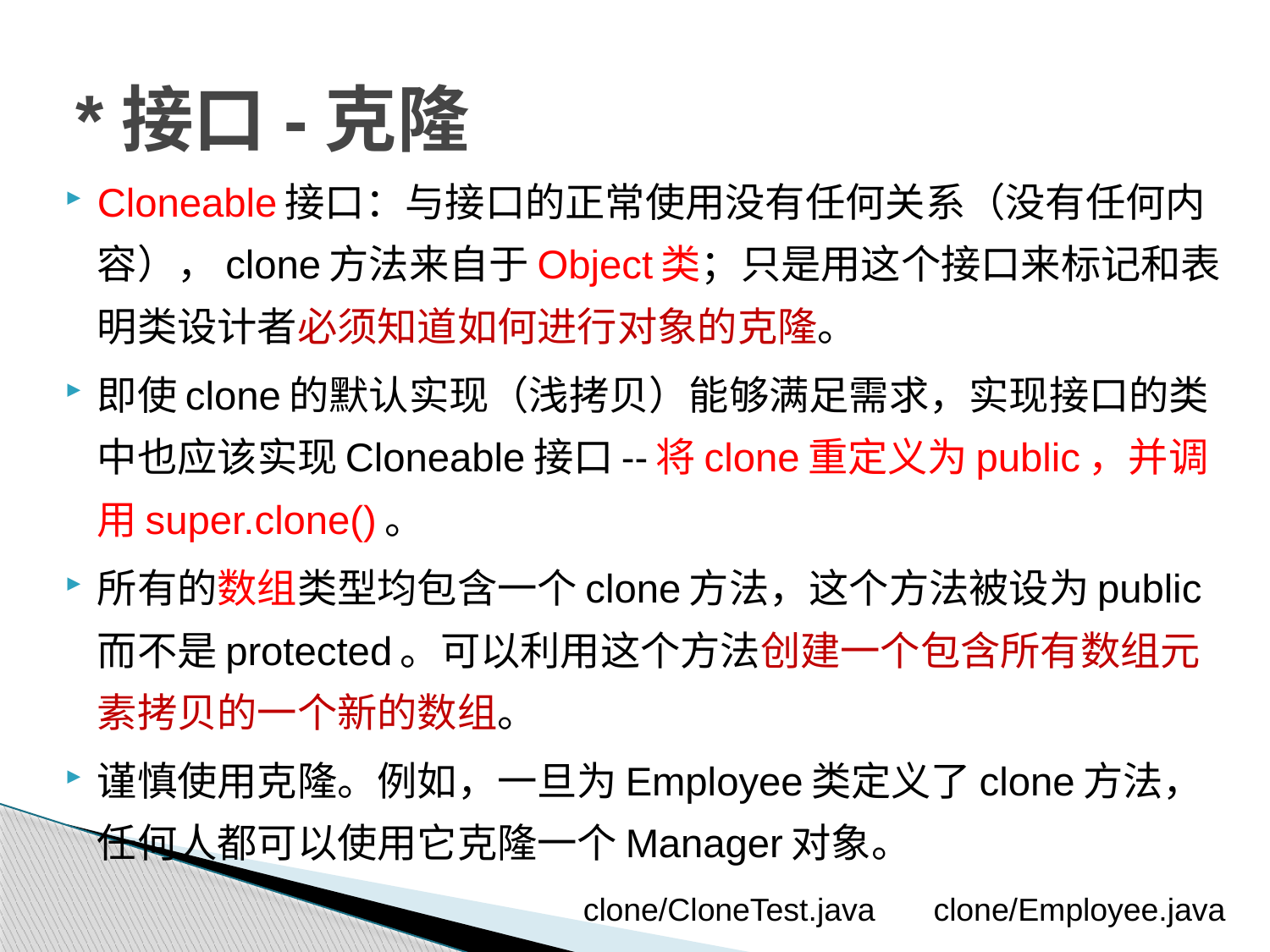

# *接口-克隆
Cloneable接口：与接口的正常使用没有任何关系（没有任何内容），clone方法来自于Object类；只是用这个接口来标记和表明类设计者必须知道如何进行对象的克隆。
即使clone的默认实现（浅拷贝）能够满足需求，实现接口的类中也应该实现Cloneable接口--将clone重定义为public，并调用super.clone()。
所有的数组类型均包含一个clone方法，这个方法被设为public而不是protected。可以利用这个方法创建一个包含所有数组元素拷贝的一个新的数组。
谨慎使用克隆。例如，一旦为Employee类定义了clone方法，任何人都可以使用它克隆一个Manager对象。
clone/CloneTest.java
clone/Employee.java